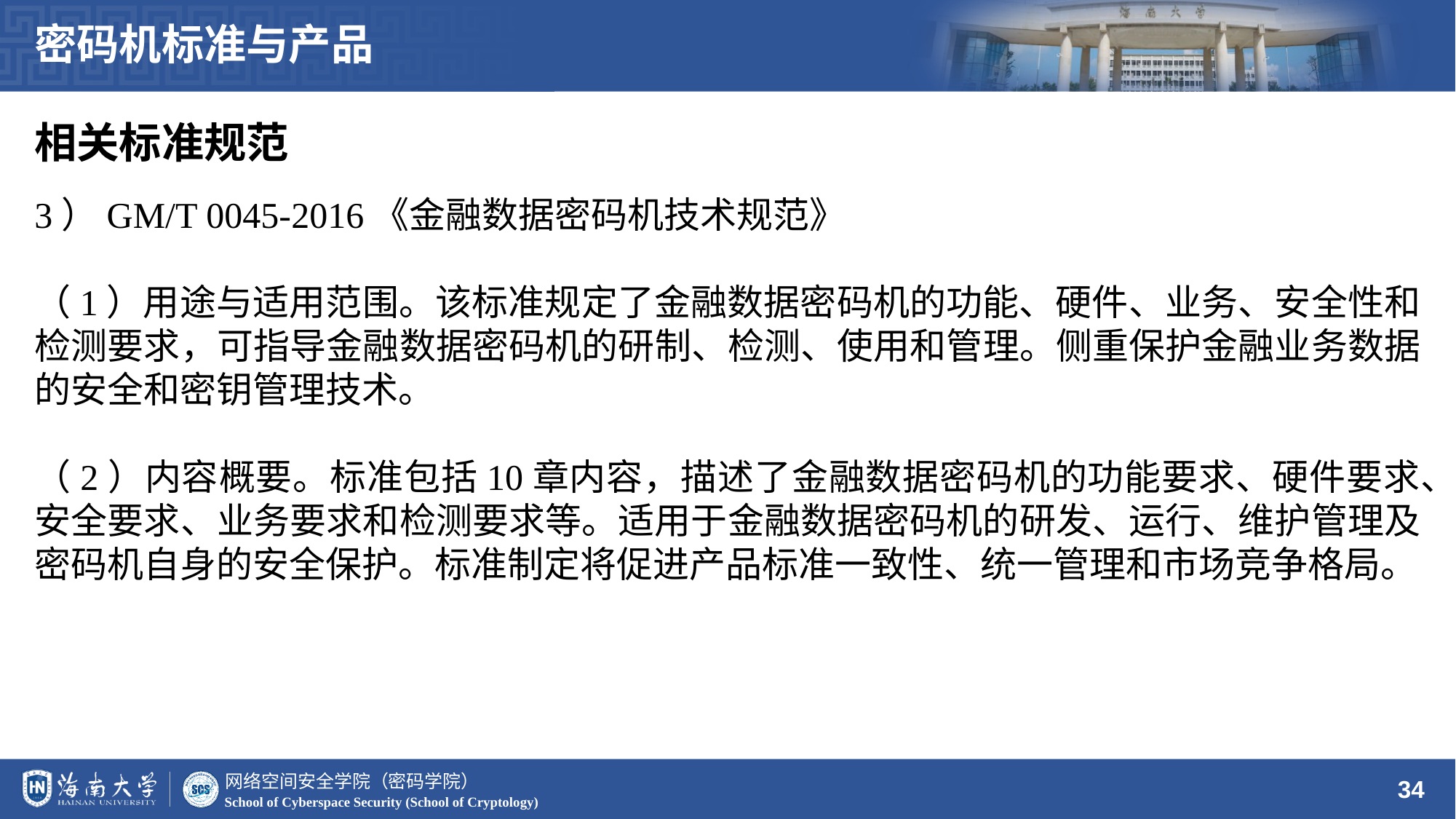

密码机标准与产品
相关标准规范
3）GM/T 0045-2016《金融数据密码机技术规范》

（1）用途与适用范围。该标准规定了金融数据密码机的功能、硬件、业务、安全性和检测要求，可指导金融数据密码机的研制、检测、使用和管理。侧重保护金融业务数据的安全和密钥管理技术。

（2）内容概要。标准包括10章内容，描述了金融数据密码机的功能要求、硬件要求、安全要求、业务要求和检测要求等。适用于金融数据密码机的研发、运行、维护管理及密码机自身的安全保护。标准制定将促进产品标准一致性、统一管理和市场竞争格局。
34